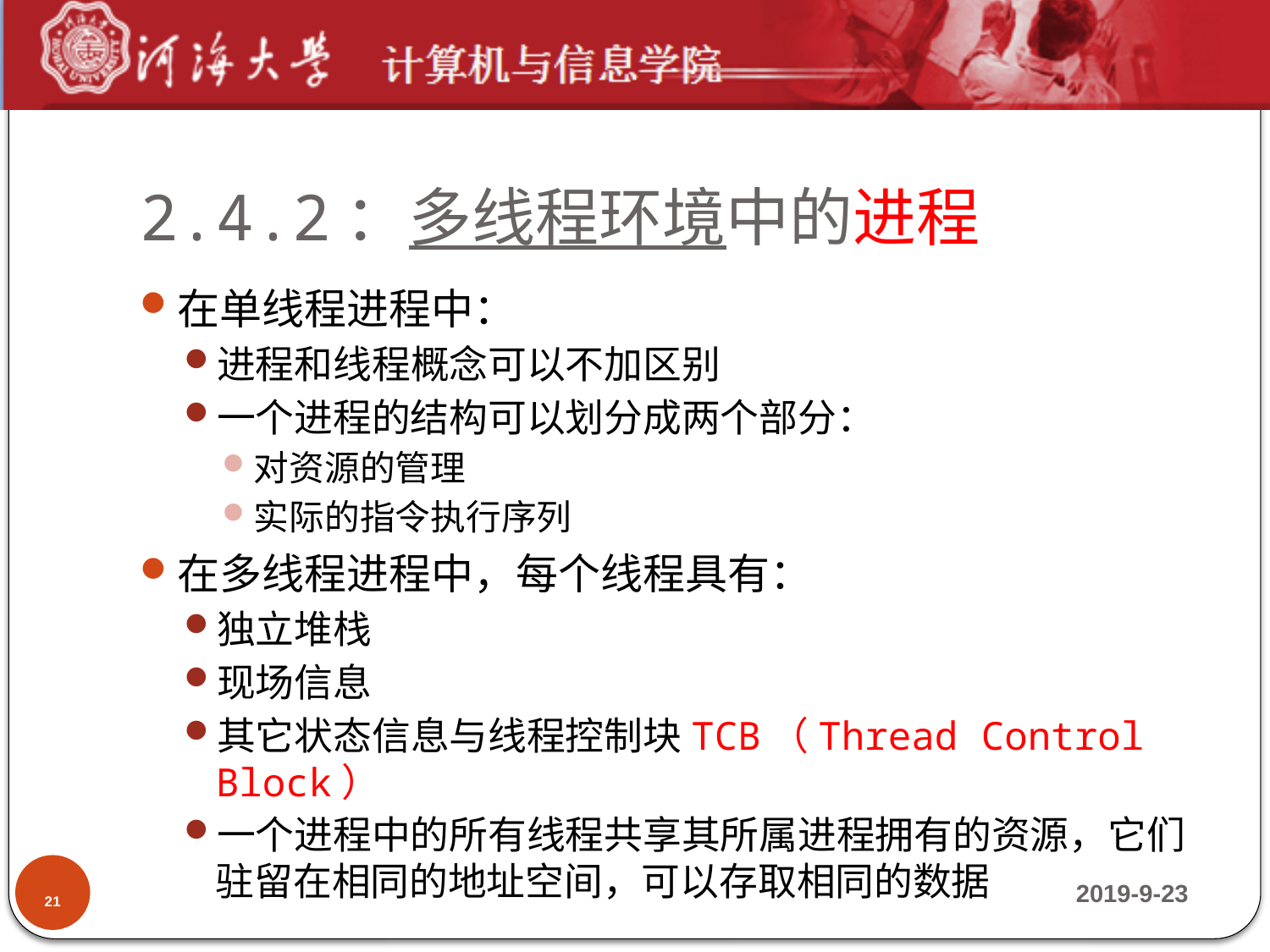

# 2.4.2：多线程环境中的进程
在单线程进程中：
进程和线程概念可以不加区别
一个进程的结构可以划分成两个部分：
对资源的管理
实际的指令执行序列
在多线程进程中，每个线程具有：
独立堆栈
现场信息
其它状态信息与线程控制块TCB（Thread Control Block）
一个进程中的所有线程共享其所属进程拥有的资源，它们驻留在相同的地址空间，可以存取相同的数据

21
2019-9-23